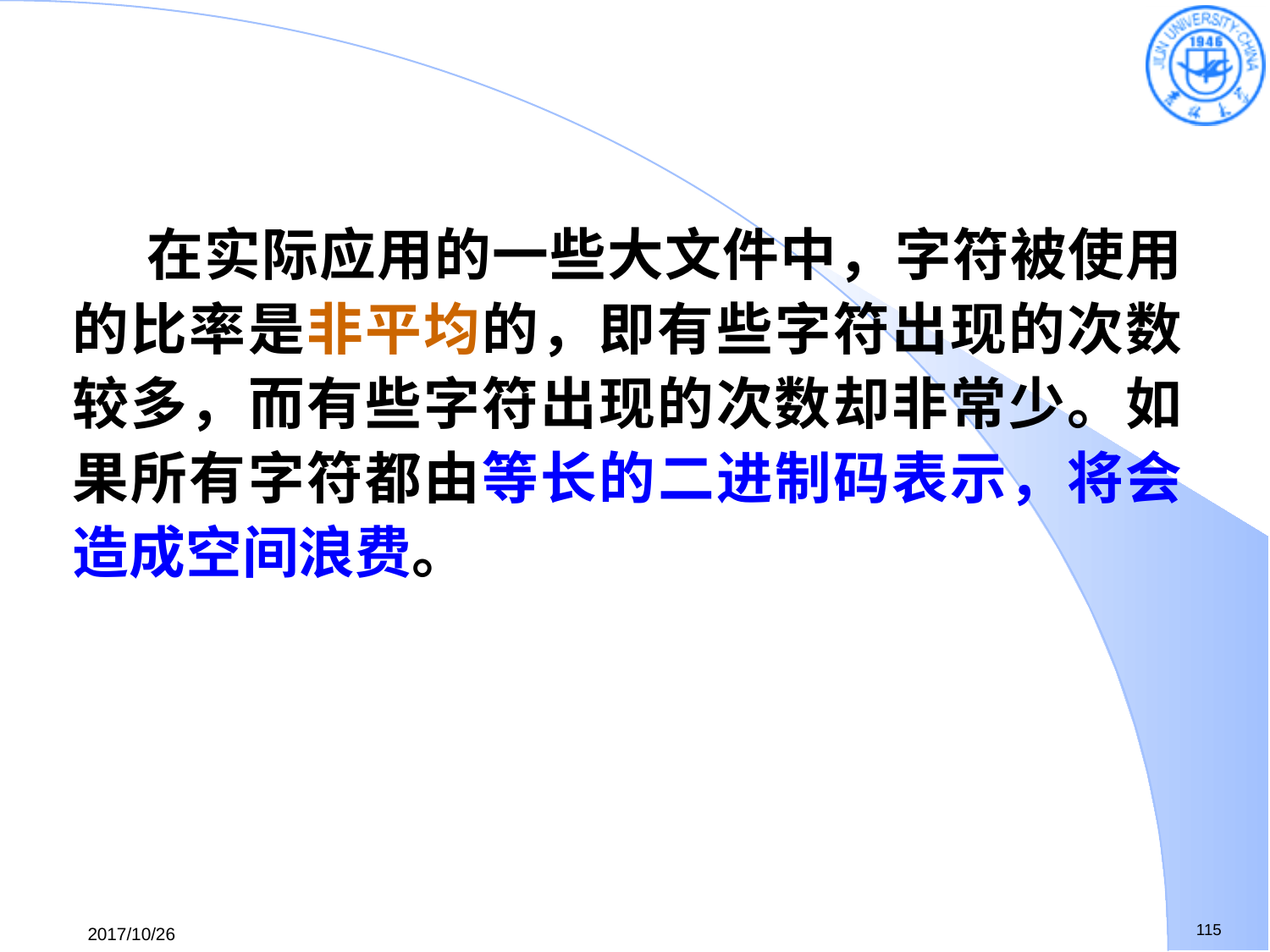

在实际应用的一些大文件中，字符被使用的比率是非平均的，即有些字符出现的次数较多，而有些字符出现的次数却非常少。如果所有字符都由等长的二进制码表示，将会造成空间浪费。